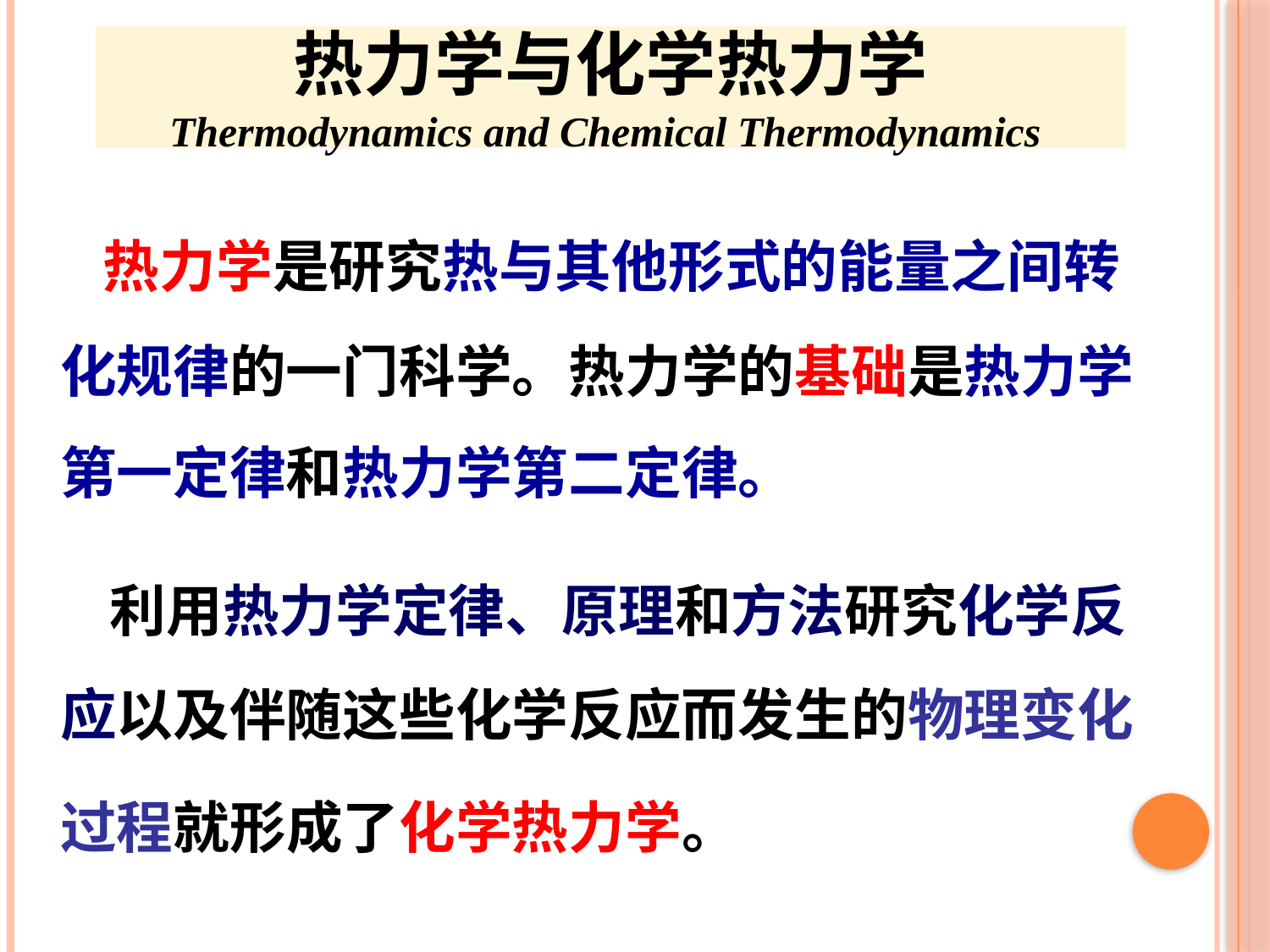

热力学与化学热力学
Thermodynamics and Chemical Thermodynamics
     热力学是研究热与其他形式的能量之间转化规律的一门科学。热力学的基础是热力学第一定律和热力学第二定律。
     利用热力学定律、原理和方法研究化学反应以及伴随这些化学反应而发生的物理变化过程就形成了化学热力学。
10